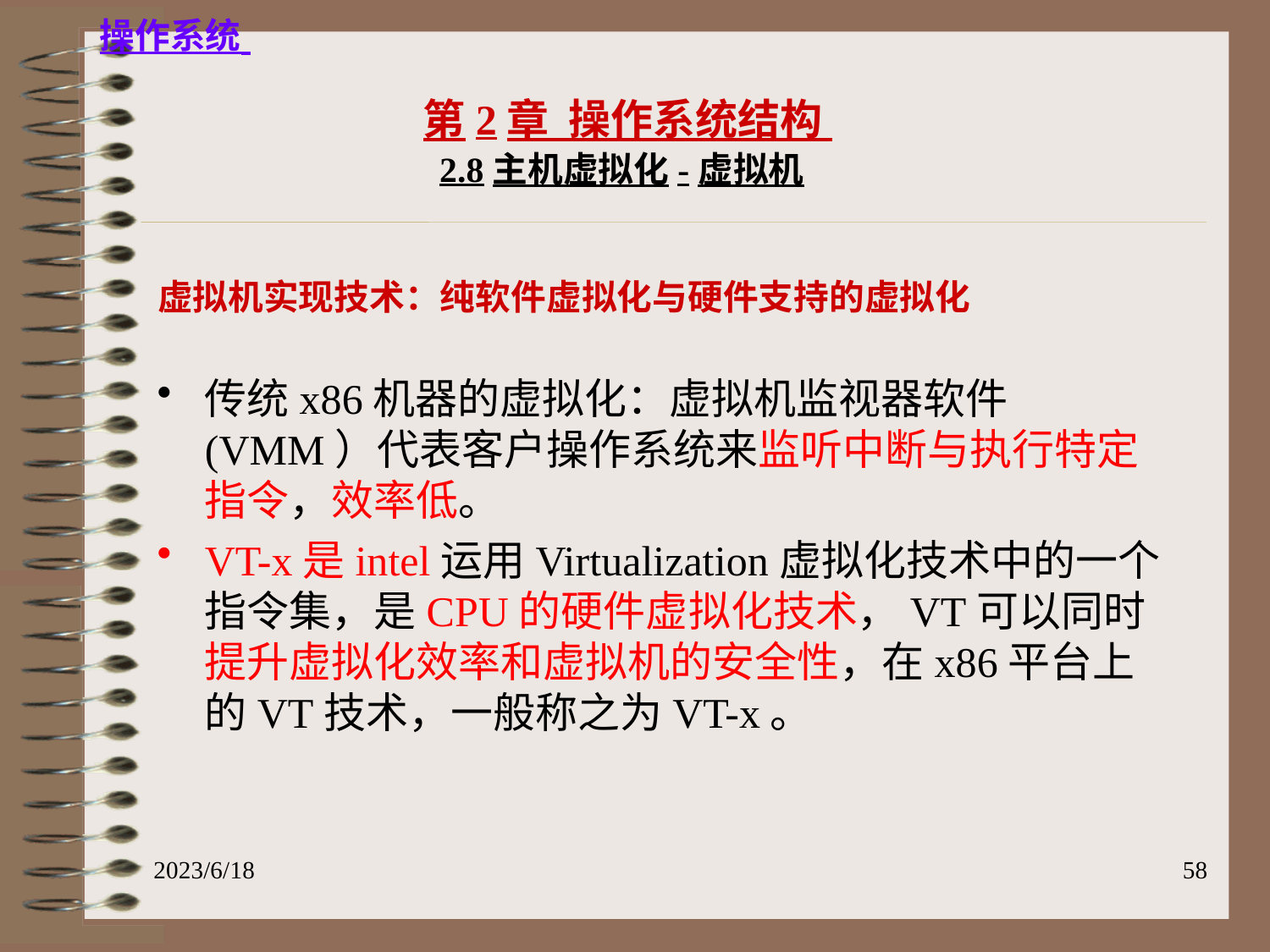

2.8主机虚拟化-虚拟机
虚拟机实现技术：纯软件虚拟化与硬件支持的虚拟化
传统x86机器的虚拟化：虚拟机监视器软件(VMM）代表客户操作系统来监听中断与执行特定指令，效率低。
VT-x是intel运用Virtualization虚拟化技术中的一个指令集，是CPU的硬件虚拟化技术，VT可以同时提升虚拟化效率和虚拟机的安全性，在x86平台上的VT技术，一般称之为VT-x。
2023/6/18
58